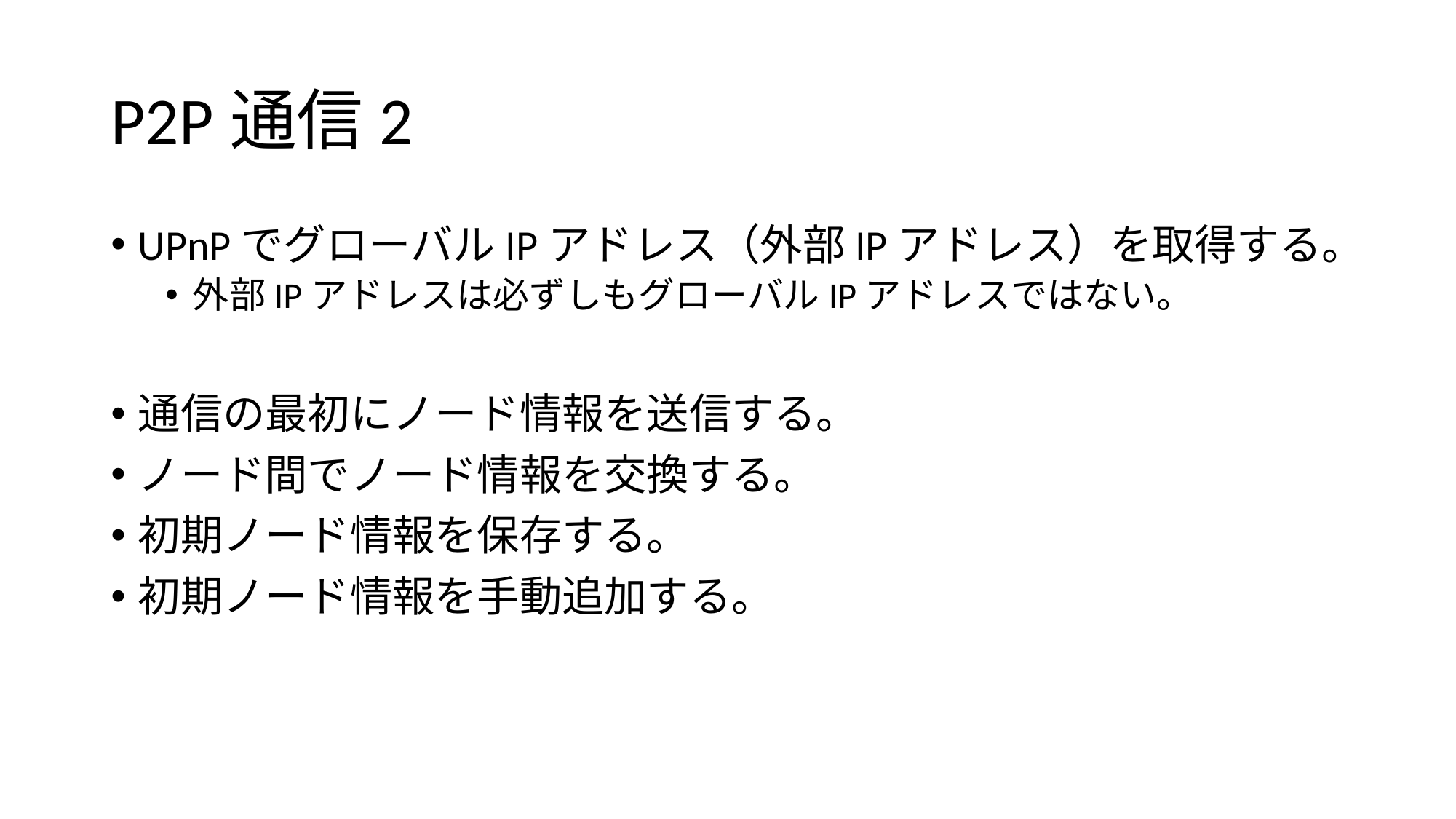

# P2P通信2
UPnPでグローバルIPアドレス（外部IPアドレス）を取得する。
外部IPアドレスは必ずしもグローバルIPアドレスではない。

通信の最初にノード情報を送信する。
ノード間でノード情報を交換する。
初期ノード情報を保存する。
初期ノード情報を手動追加する。